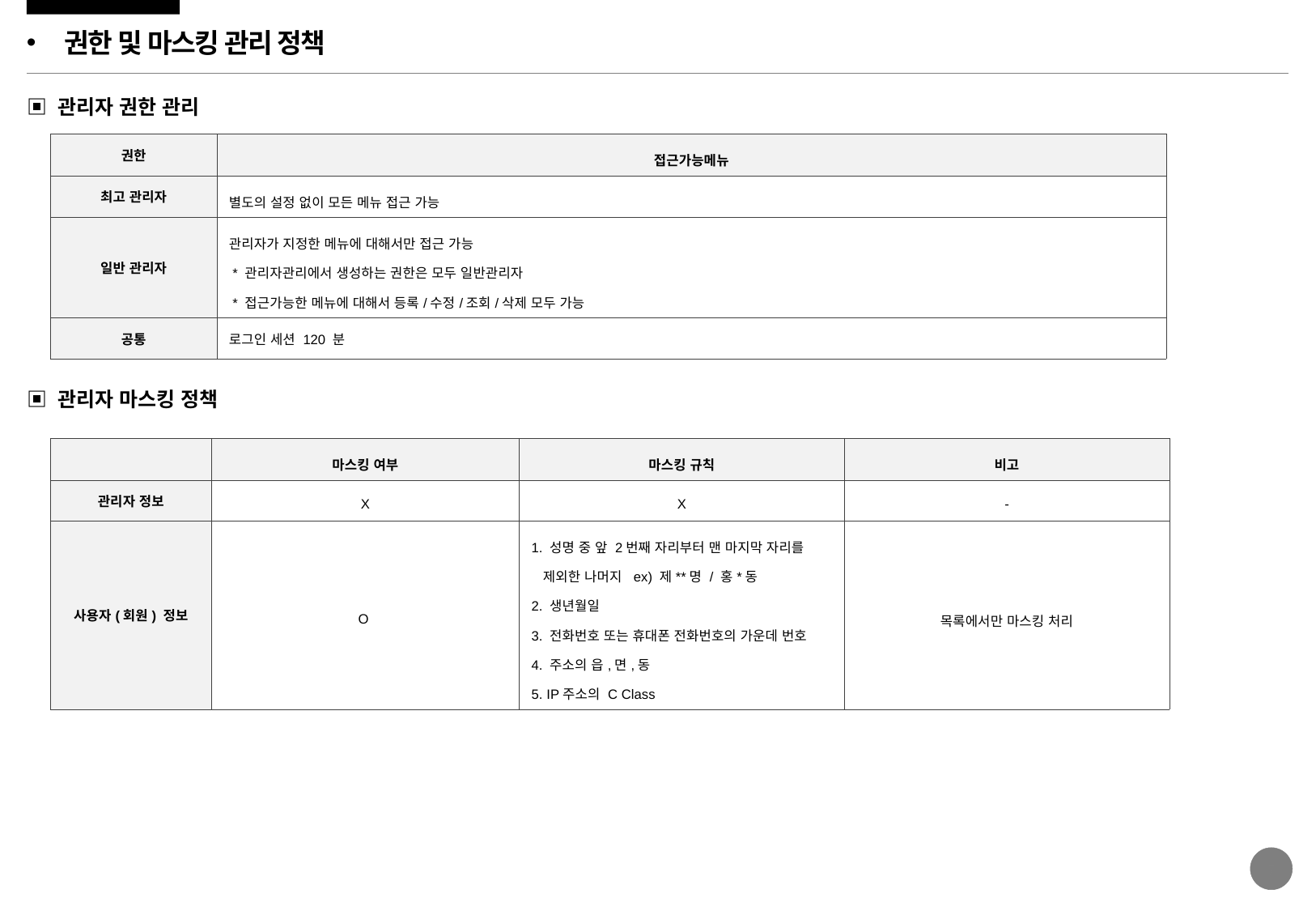

권한 및 마스킹 관리 정책
▣ 관리자 권한 관리
| 권한 | 접근가능메뉴 |
| --- | --- |
| 최고 관리자 | 별도의 설정 없이 모든 메뉴 접근 가능 |
| 일반 관리자 | 관리자가 지정한 메뉴에 대해서만 접근 가능 \* 관리자관리에서 생성하는 권한은 모두 일반관리자 \* 접근가능한 메뉴에 대해서 등록/수정/조회/삭제 모두 가능 |
| 공통 | 로그인 세션 120 분 |
▣ 관리자 마스킹 정책
|  | 마스킹 여부 | 마스킹 규칙 | 비고 |
| --- | --- | --- | --- |
| 관리자 정보 | X | X | - |
| 사용자(회원) 정보 | O | 1. 성명 중 앞 2번째 자리부터 맨 마지막 자리를 제외한 나머지 ex) 제\*\*명 / 홍\*동 2. 생년월일 3. 전화번호 또는 휴대폰 전화번호의 가운데 번호 4. 주소의 읍,면,동 5. IP주소의 C Class | 목록에서만 마스킹 처리 |
7